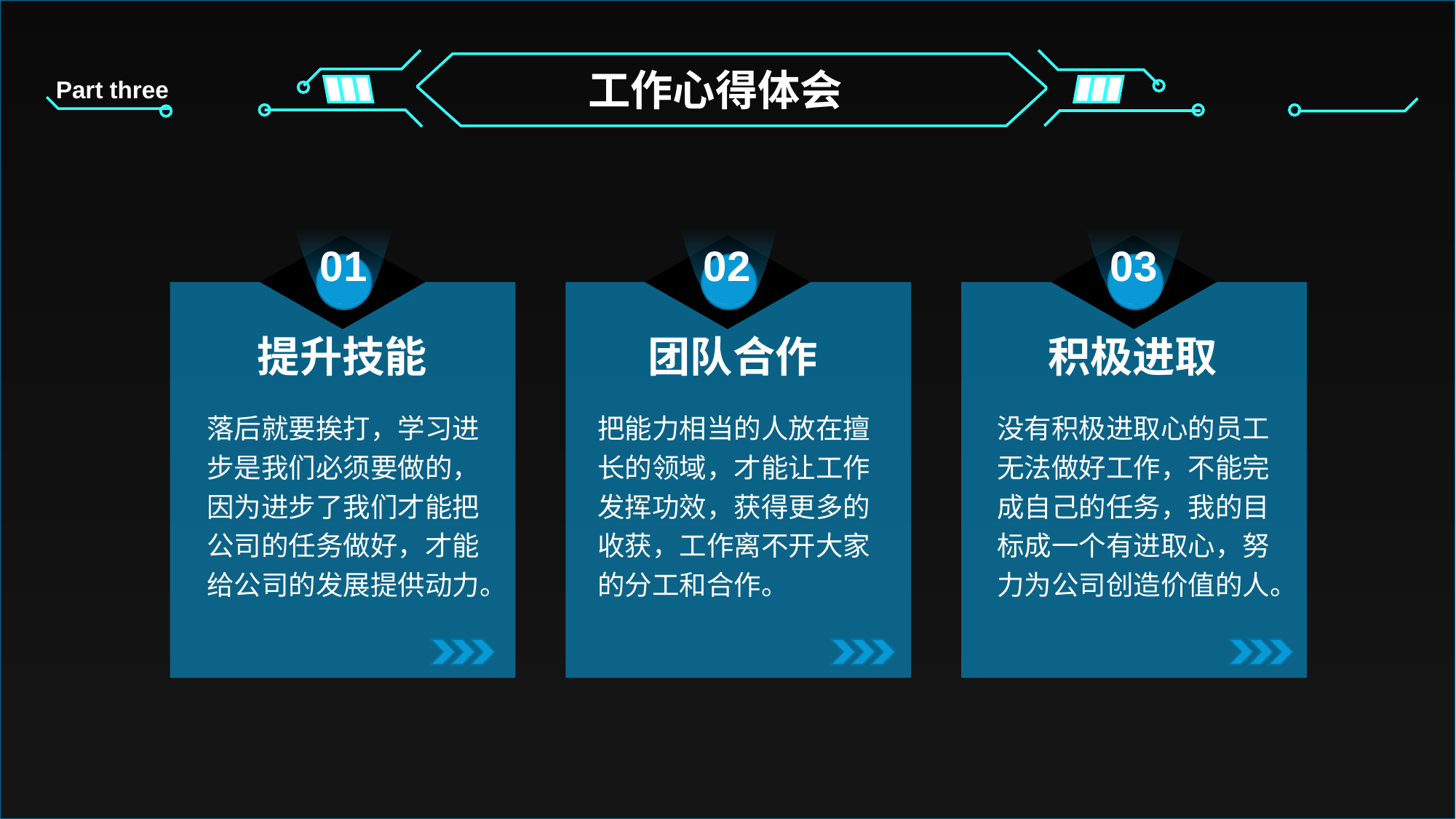

Part three
工作心得体会

01
02
03

提升技能
团队合作
积极进取
落后就要挨打，学习进步是我们必须要做的，因为进步了我们才能把公司的任务做好，才能给公司的发展提供动力。
把能力相当的人放在擅长的领域，才能让工作发挥功效，获得更多的收获，工作离不开大家的分工和合作。
没有积极进取心的员工无法做好工作，不能完成自己的任务，我的目标成一个有进取心，努力为公司创造价值的人。